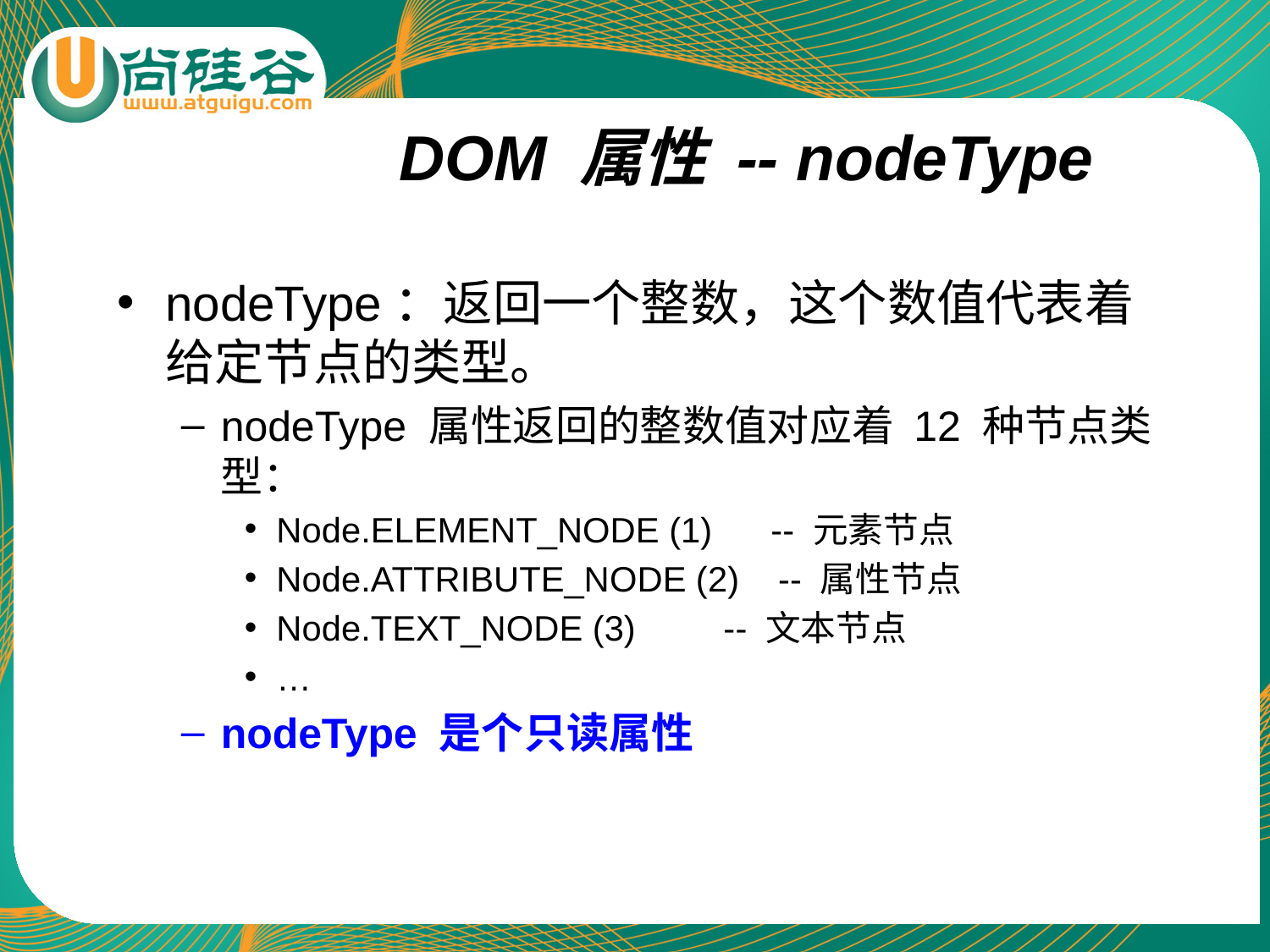

# DOM 属性 -- nodeType
nodeType：返回一个整数，这个数值代表着给定节点的类型。
nodeType 属性返回的整数值对应着 12 种节点类型：
Node.ELEMENT_NODE (1)      -- 元素节点
Node.ATTRIBUTE_NODE (2)    -- 属性节点
Node.TEXT_NODE (3)         -- 文本节点
…
nodeType 是个只读属性